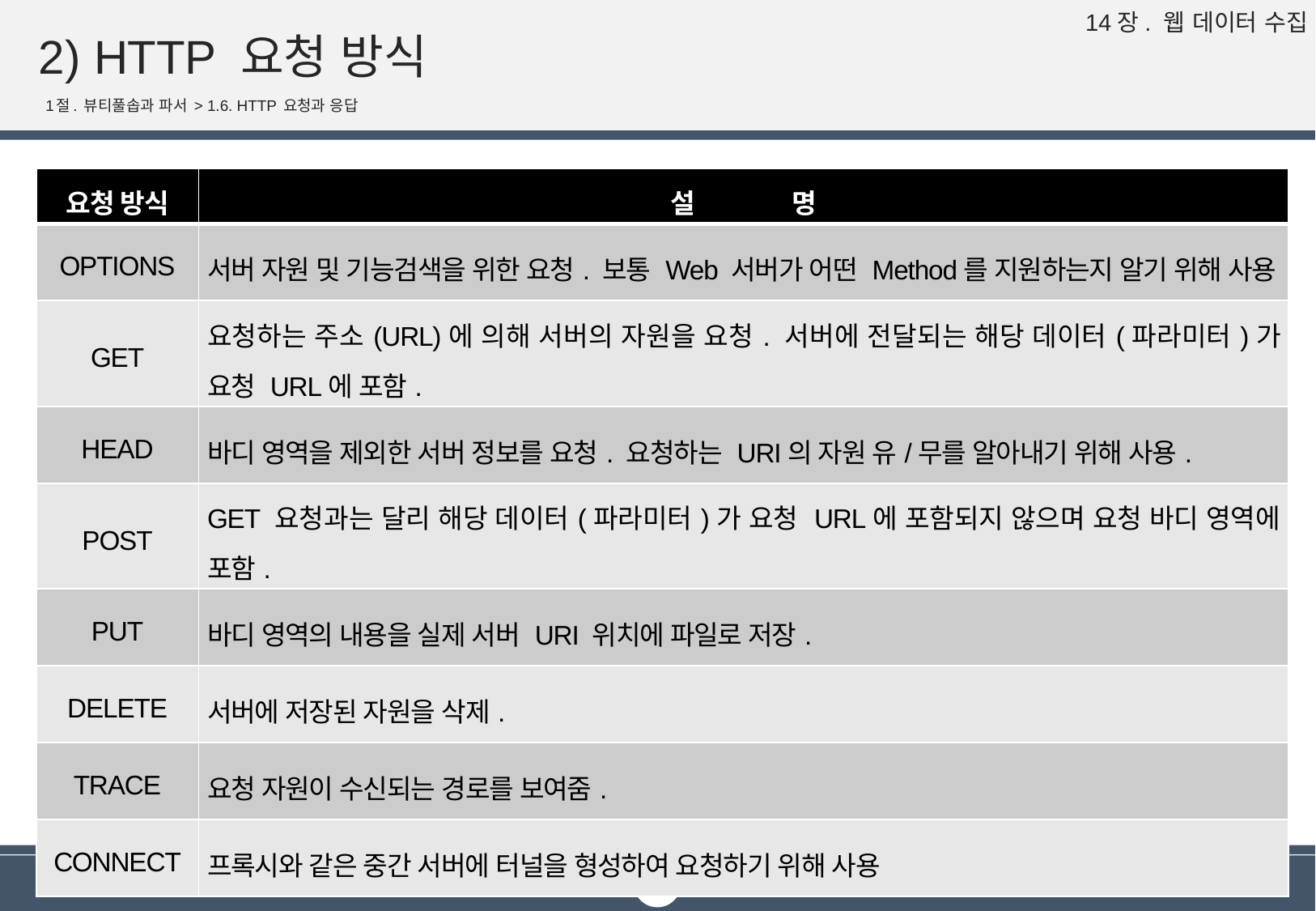

# 2) HTTP 요청 방식
1절. 뷰티풀솝과 파서 > 1.6. HTTP 요청과 응답
| 요청 방식 | 설 명 |
| --- | --- |
| OPTIONS | 서버 자원 및 기능검색을 위한 요청. 보통 Web 서버가 어떤 Method를 지원하는지 알기 위해 사용 |
| GET | 요청하는 주소(URL)에 의해 서버의 자원을 요청. 서버에 전달되는 해당 데이터(파라미터)가 요청 URL에 포함. |
| HEAD | 바디 영역을 제외한 서버 정보를 요청. 요청하는 URI의 자원 유/무를 알아내기 위해 사용. |
| POST | GET 요청과는 달리 해당 데이터(파라미터)가 요청 URL에 포함되지 않으며 요청 바디 영역에 포함. |
| PUT | 바디 영역의 내용을 실제 서버 URI 위치에 파일로 저장. |
| DELETE | 서버에 저장된 자원을 삭제. |
| TRACE | 요청 자원이 수신되는 경로를 보여줌. |
| CONNECT | 프록시와 같은 중간 서버에 터널을 형성하여 요청하기 위해 사용 |
17